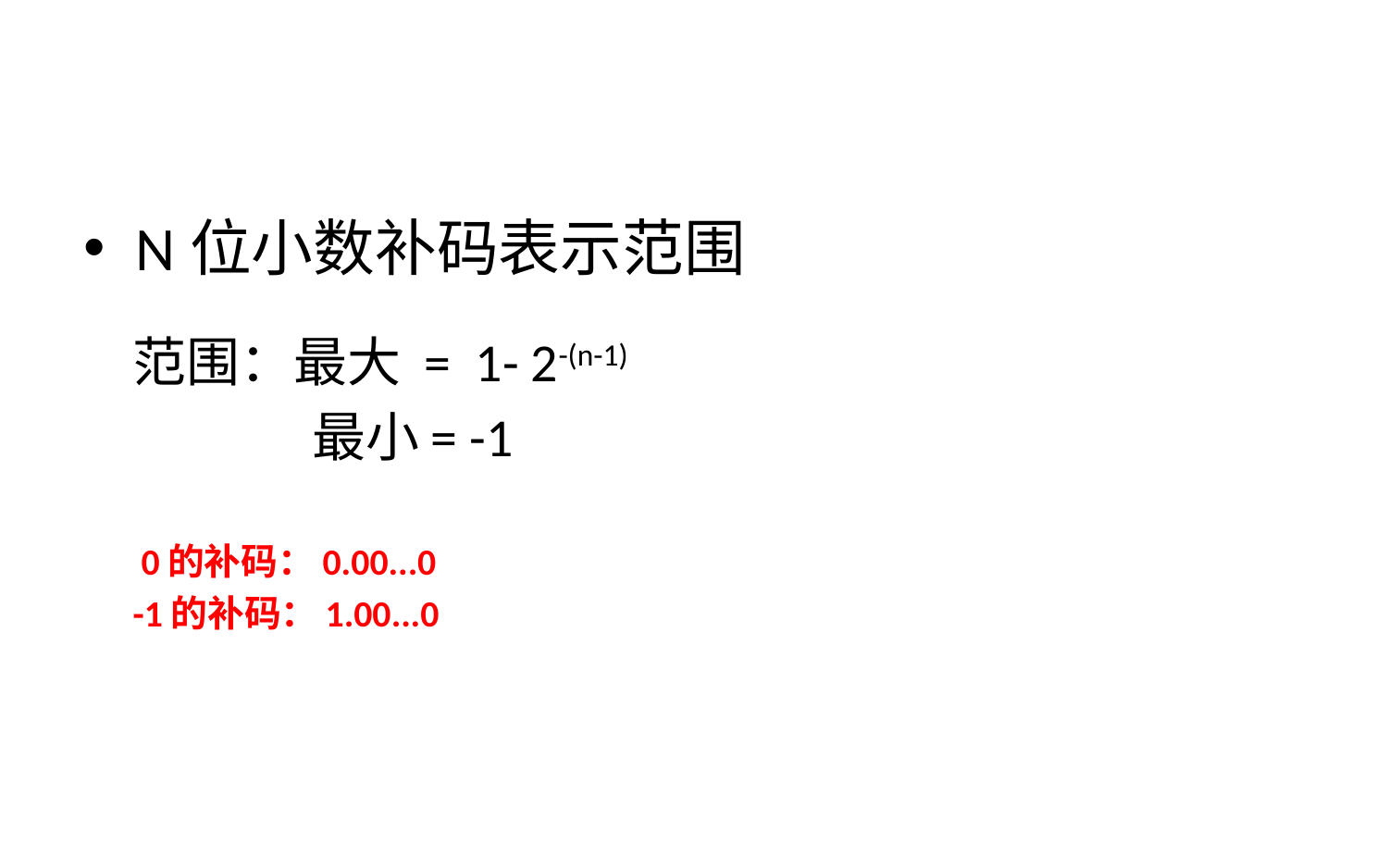

#
N位小数补码表示范围
范围：最大 =  1- 2-(n-1)
              最小= -1

 0的补码：0.00...0
-1的补码：1.00...0